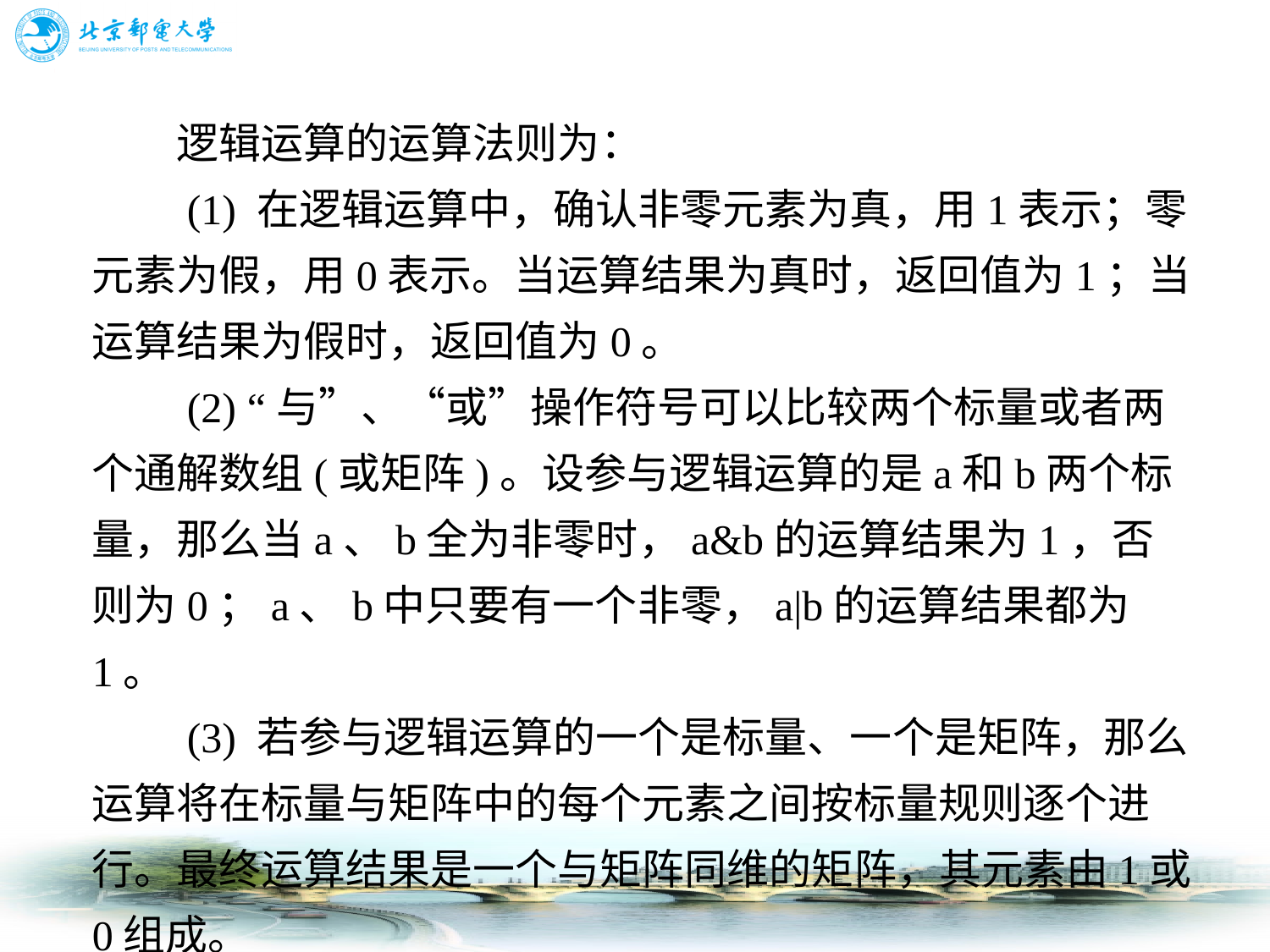

# 逻辑运算的运算法则为： 　　(1) 在逻辑运算中，确认非零元素为真，用1表示；零元素为假，用0表示。当运算结果为真时，返回值为1；当运算结果为假时，返回值为0。 　　(2) “与”、“或”操作符号可以比较两个标量或者两个通解数组(或矩阵)。设参与逻辑运算的是a和b两个标量，那么当a、b全为非零时，a&b的运算结果为1，否则为0；a、b中只要有一个非零，a|b的运算结果都为1。 　　(3) 若参与逻辑运算的一个是标量、一个是矩阵，那么运算将在标量与矩阵中的每个元素之间按标量规则逐个进行。最终运算结果是一个与矩阵同维的矩阵，其元素由1或0组成。